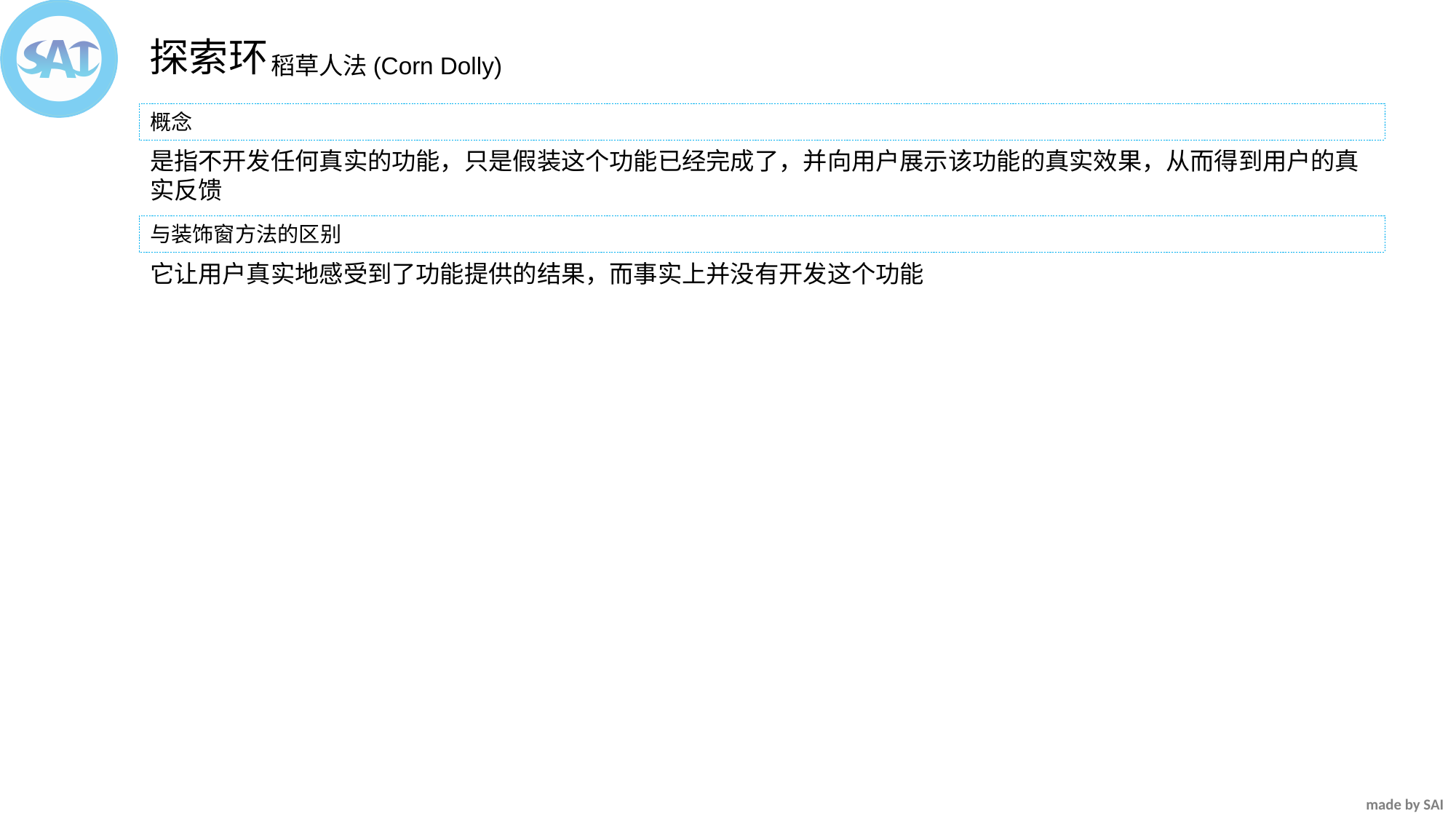

探索环
稻草人法(Corn Dolly)
概念
是指不开发任何真实的功能，只是假装这个功能已经完成了，并向用户展示该功能的真实效果，从而得到用户的真实反馈
与装饰窗方法的区别
它让用户真实地感受到了功能提供的结果，而事实上并没有开发这个功能